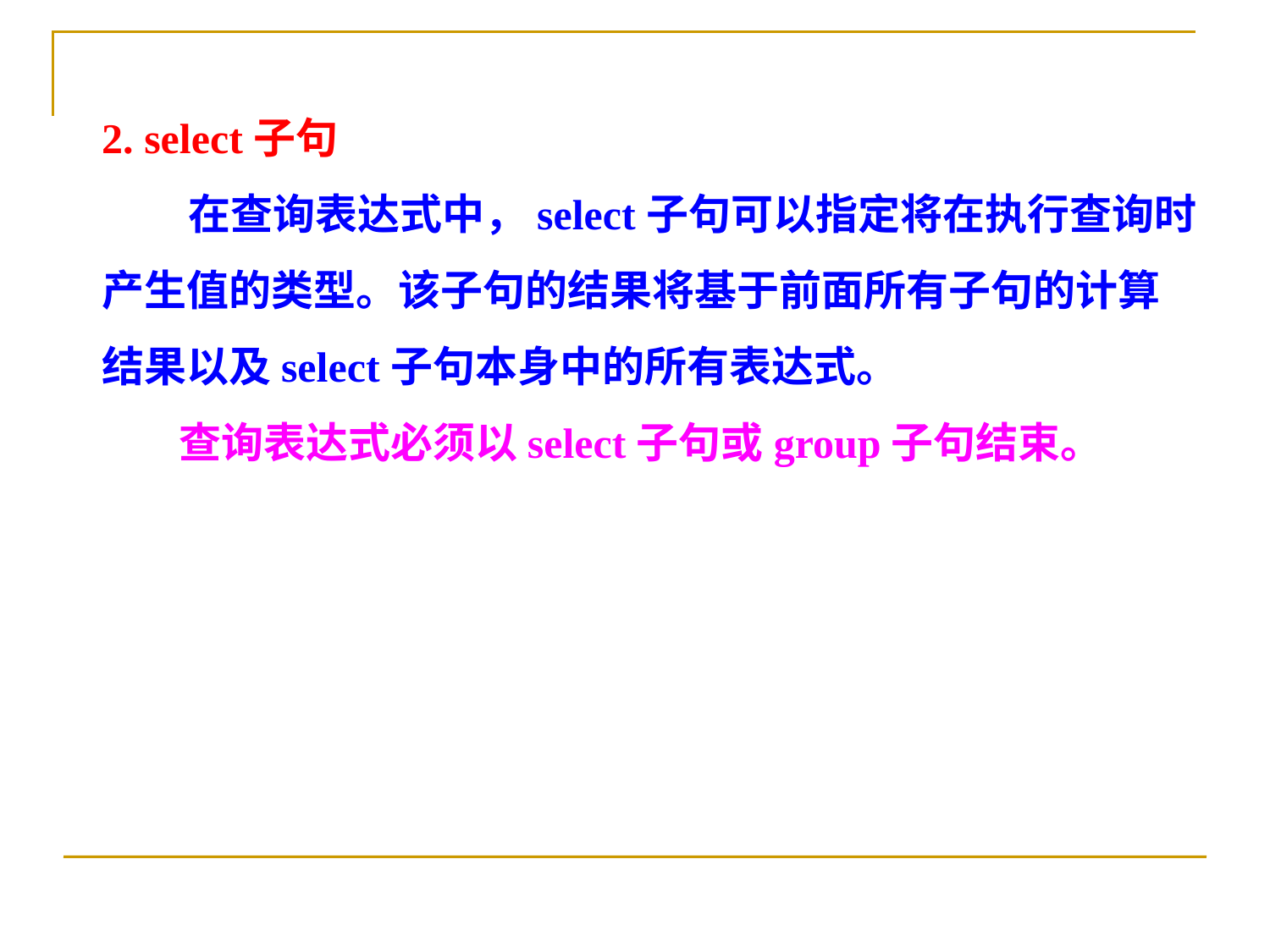

2. select子句
        在查询表达式中，select子句可以指定将在执行查询时产生值的类型。该子句的结果将基于前面所有子句的计算结果以及select子句本身中的所有表达式。
       查询表达式必须以select子句或group子句结束。